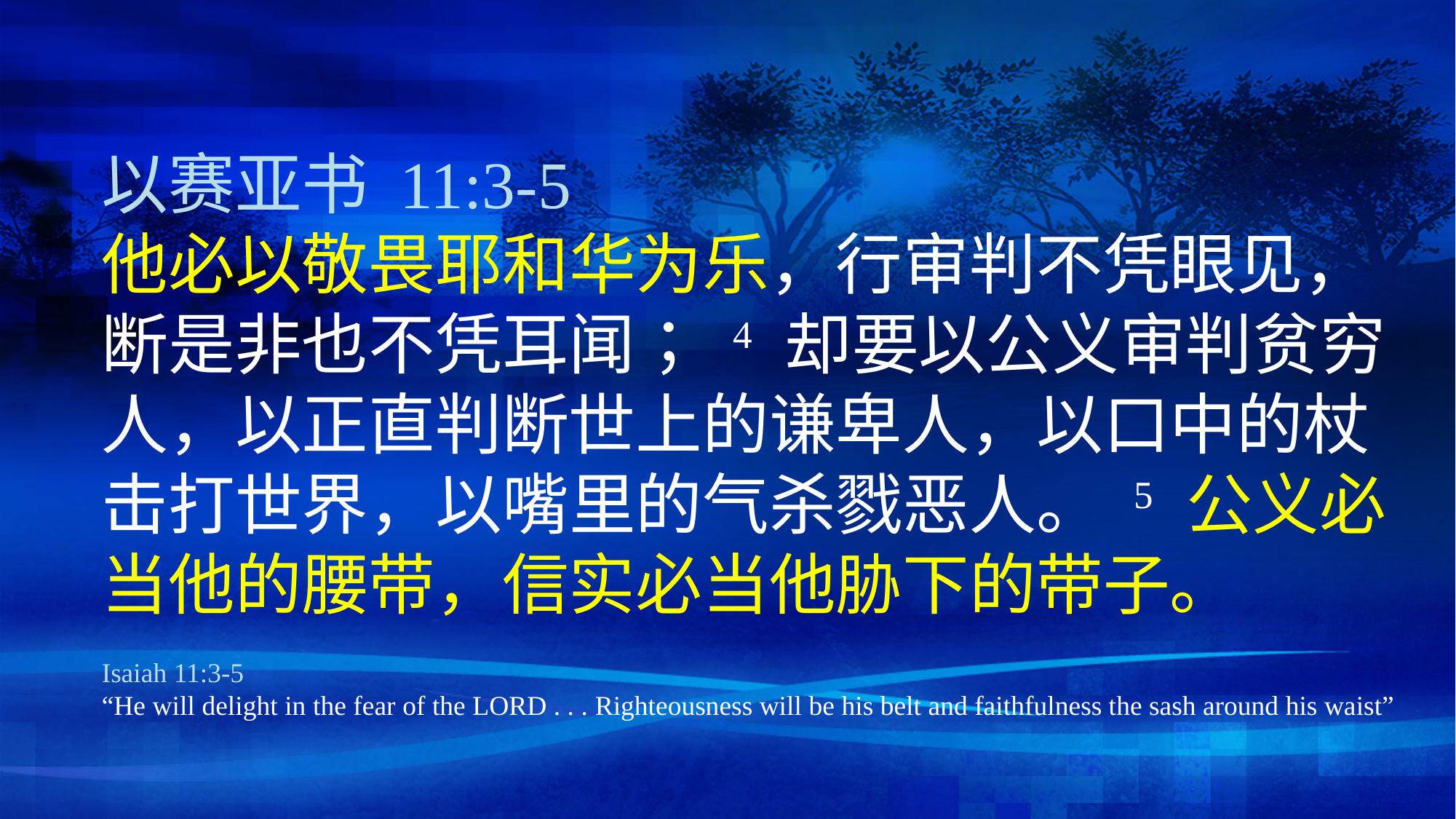

以赛亚书 11:3-5
他必以敬畏耶和华为乐，行审判不凭眼见，断是非也不凭耳闻； 4 却要以公义审判贫穷人，以正直判断世上的谦卑人，以口中的杖击打世界，以嘴里的气杀戮恶人。 5 公义必当他的腰带，信实必当他胁下的带子。

Isaiah 11:3-5
“He will delight in the fear of the LORD . . . Righteousness will be his belt and faithfulness the sash around his waist”